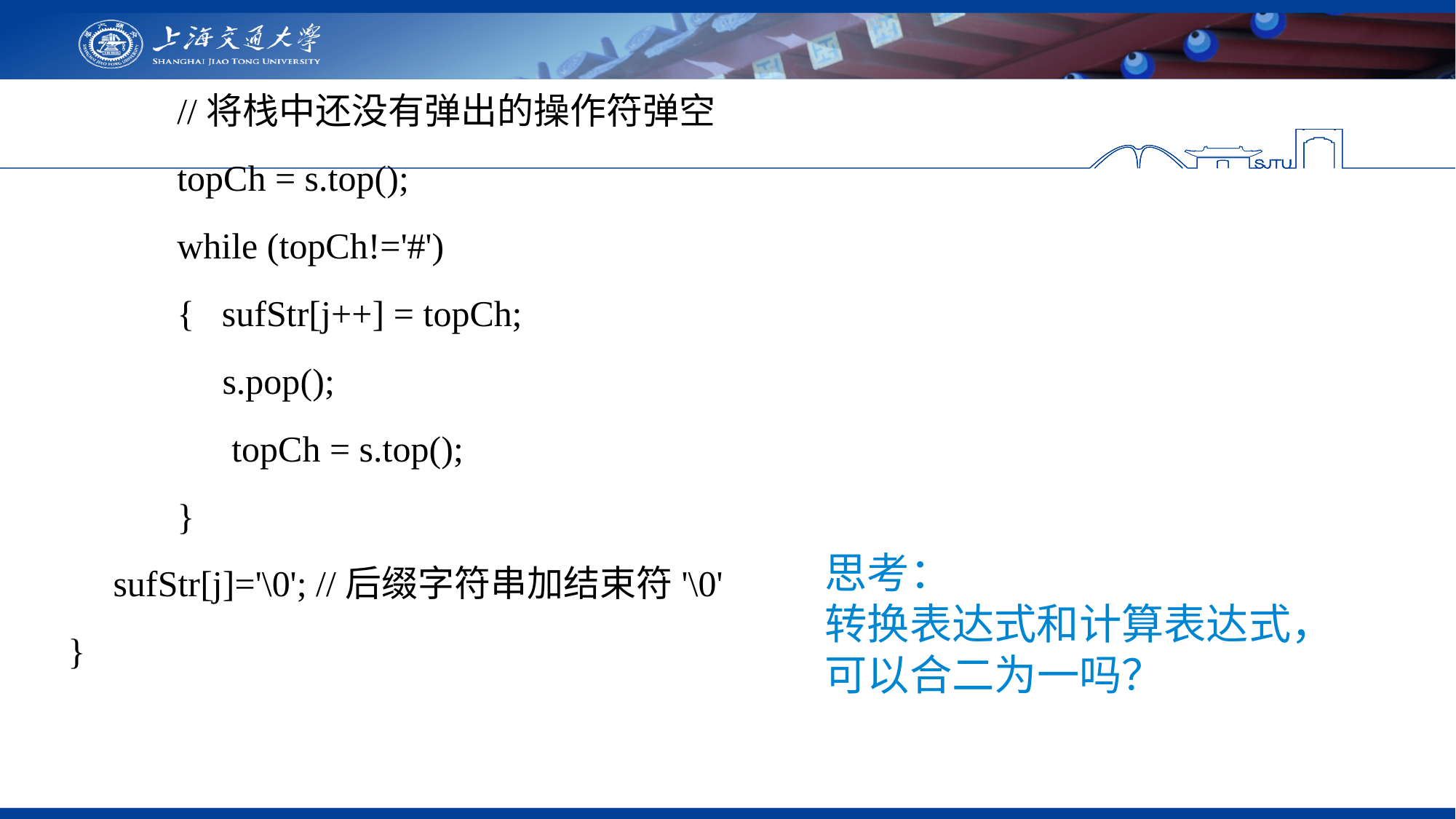

//将栈中还没有弹出的操作符弹空
    	topCh = s.top();
    	while (topCh!='#')
    	{   sufStr[j++] = topCh;
        	     s.pop();
        	      topCh = s.top();
    	}
     sufStr[j]='\0'; //后缀字符串加结束符'\0'
}
思考：
转换表达式和计算表达式，可以合二为一吗？